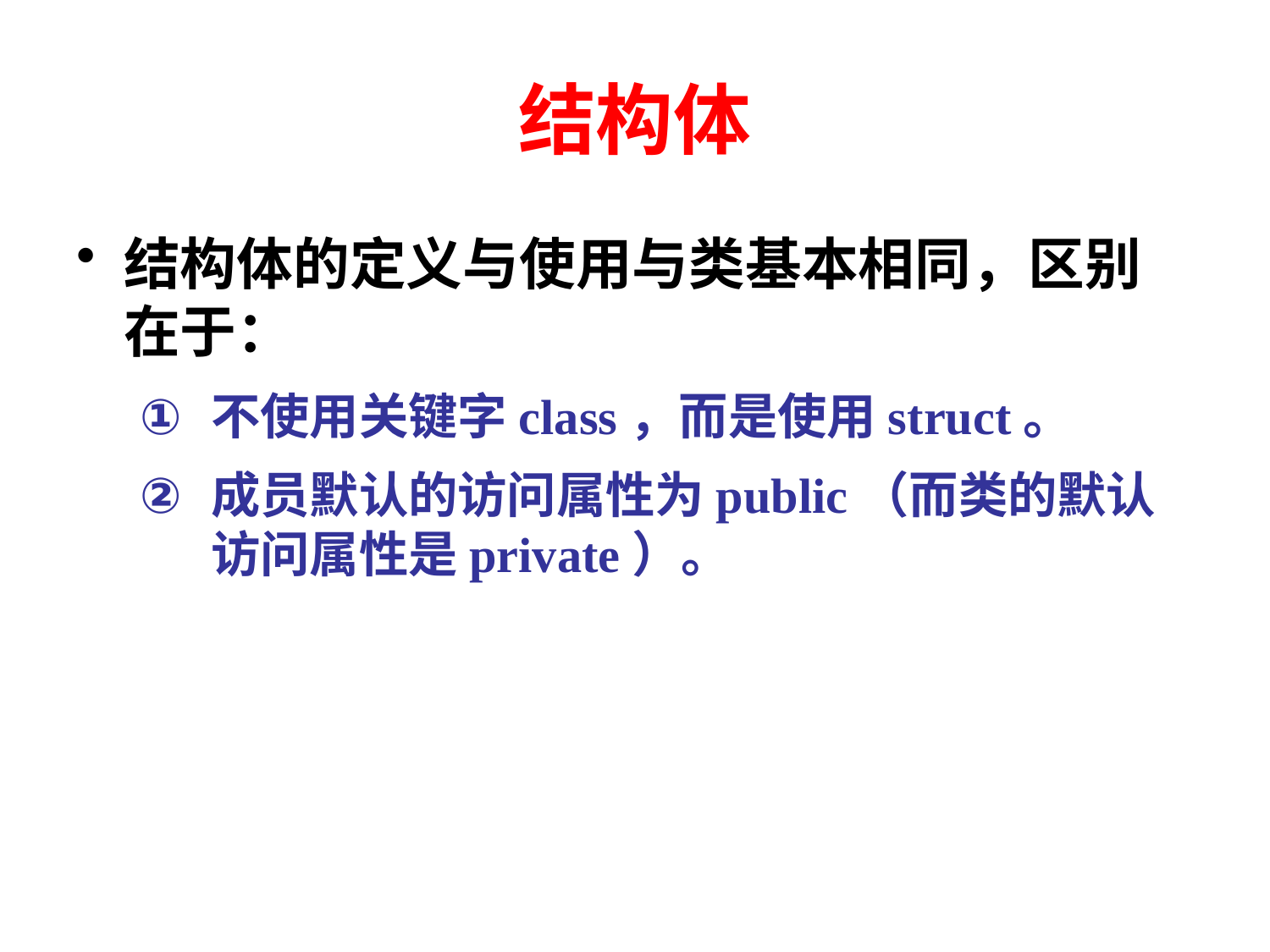

# 结构体
结构体的定义与使用与类基本相同，区别在于：
不使用关键字class，而是使用struct。
成员默认的访问属性为public（而类的默认访问属性是private）。